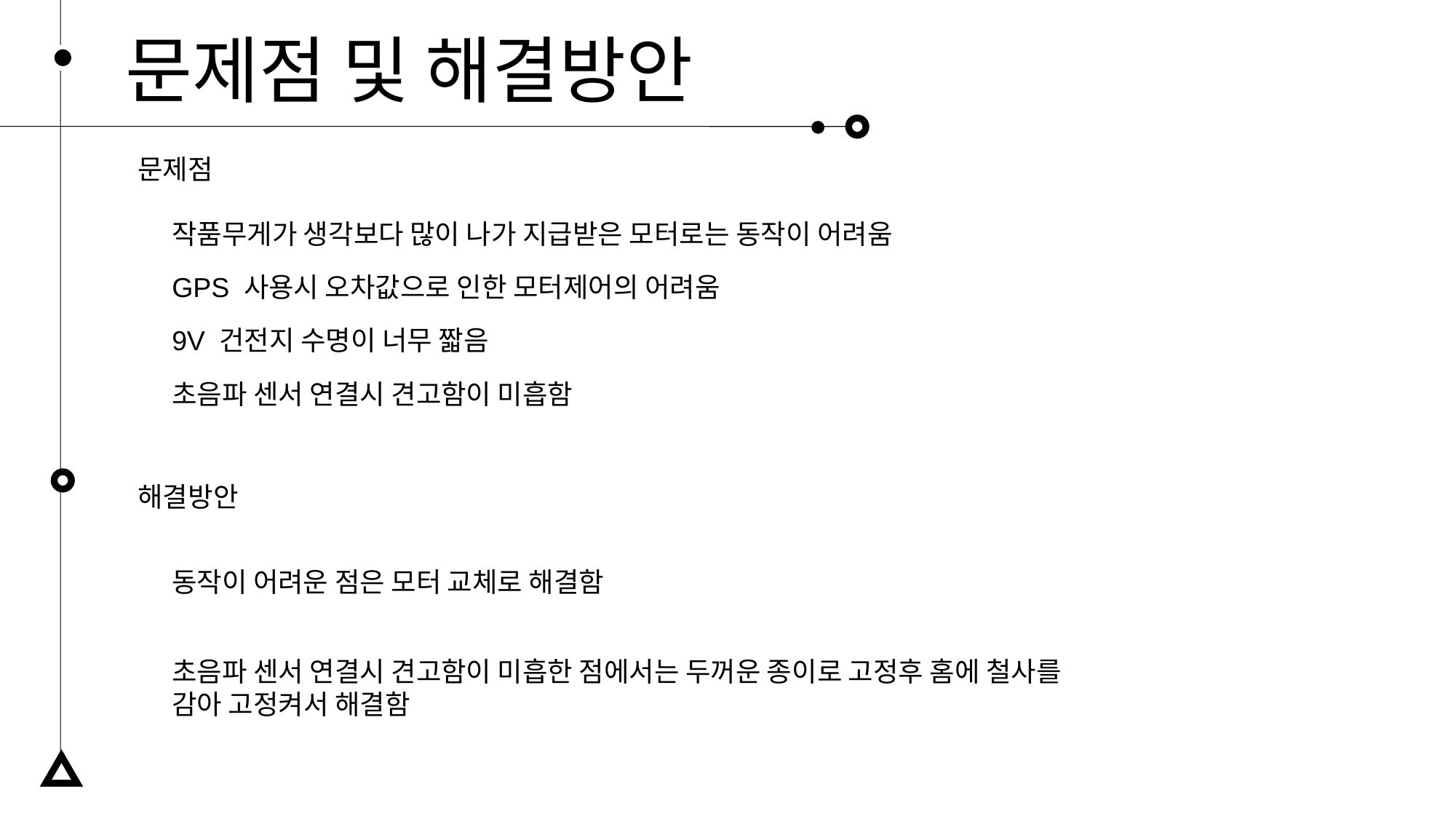

문제점 및 해결방안
문제점
작품무게가 생각보다 많이 나가 지급받은 모터로는 동작이 어려움
GPS 사용시 오차값으로 인한 모터제어의 어려움
9V 건전지 수명이 너무 짧음
초음파 센서 연결시 견고함이 미흡함
해결방안
동작이 어려운 점은 모터 교체로 해결함
초음파 센서 연결시 견고함이 미흡한 점에서는 두꺼운 종이로 고정후 홈에 철사를 감아 고정켜서 해결함